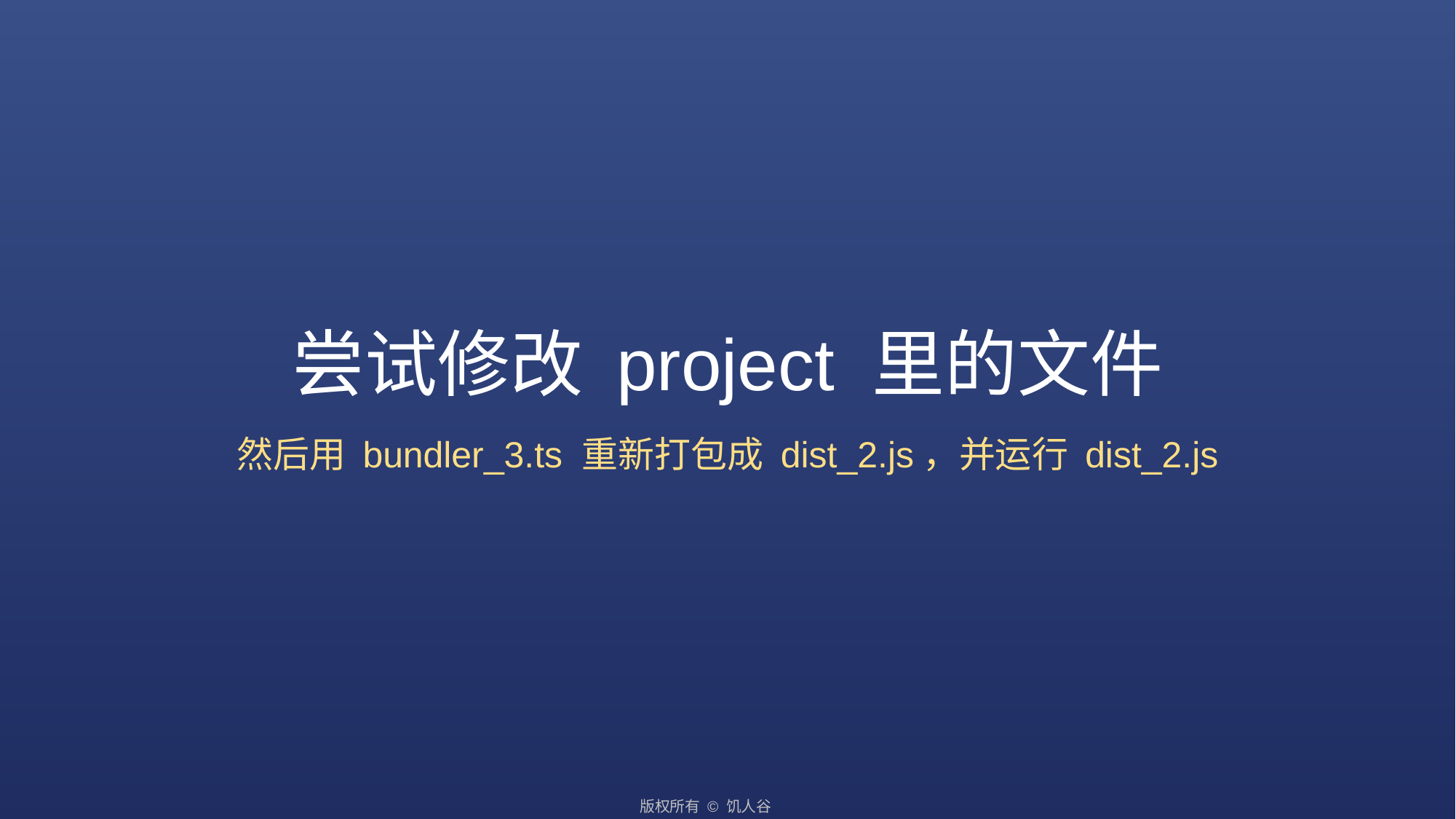

# 尝试修改 project 里的文件
然后用 bundler_3.ts 重新打包成 dist_2.js，并运行 dist_2.js